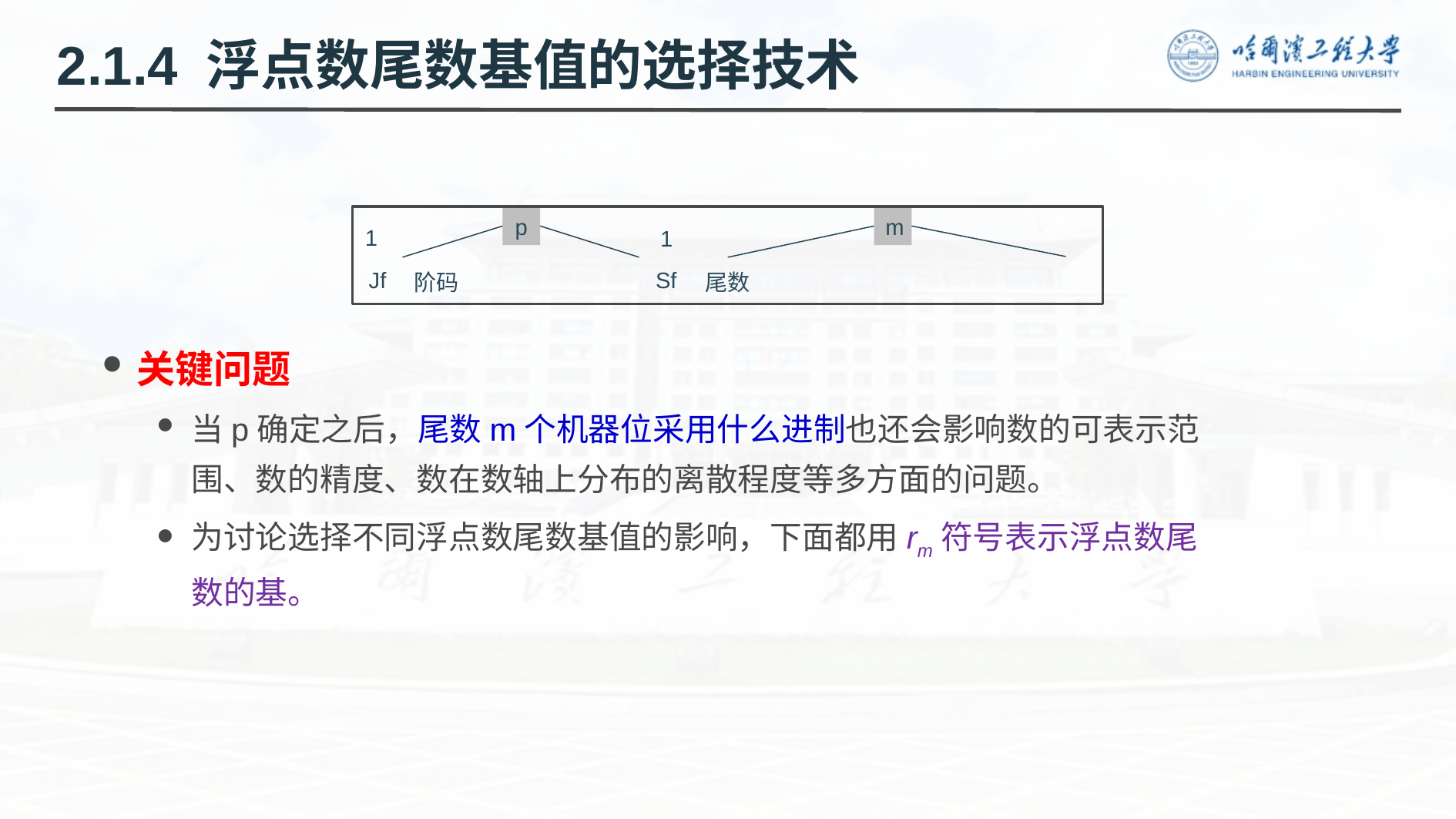

2.1.4 浮点数尾数基值的选择技术

p
m
1
1
| Jf | 阶码 | Sf | 尾数 |
| --- | --- | --- | --- |
关键问题
当p确定之后，尾数m个机器位采用什么进制也还会影响数的可表示范围、数的精度、数在数轴上分布的离散程度等多方面的问题。
为讨论选择不同浮点数尾数基值的影响，下面都用rm符号表示浮点数尾数的基。